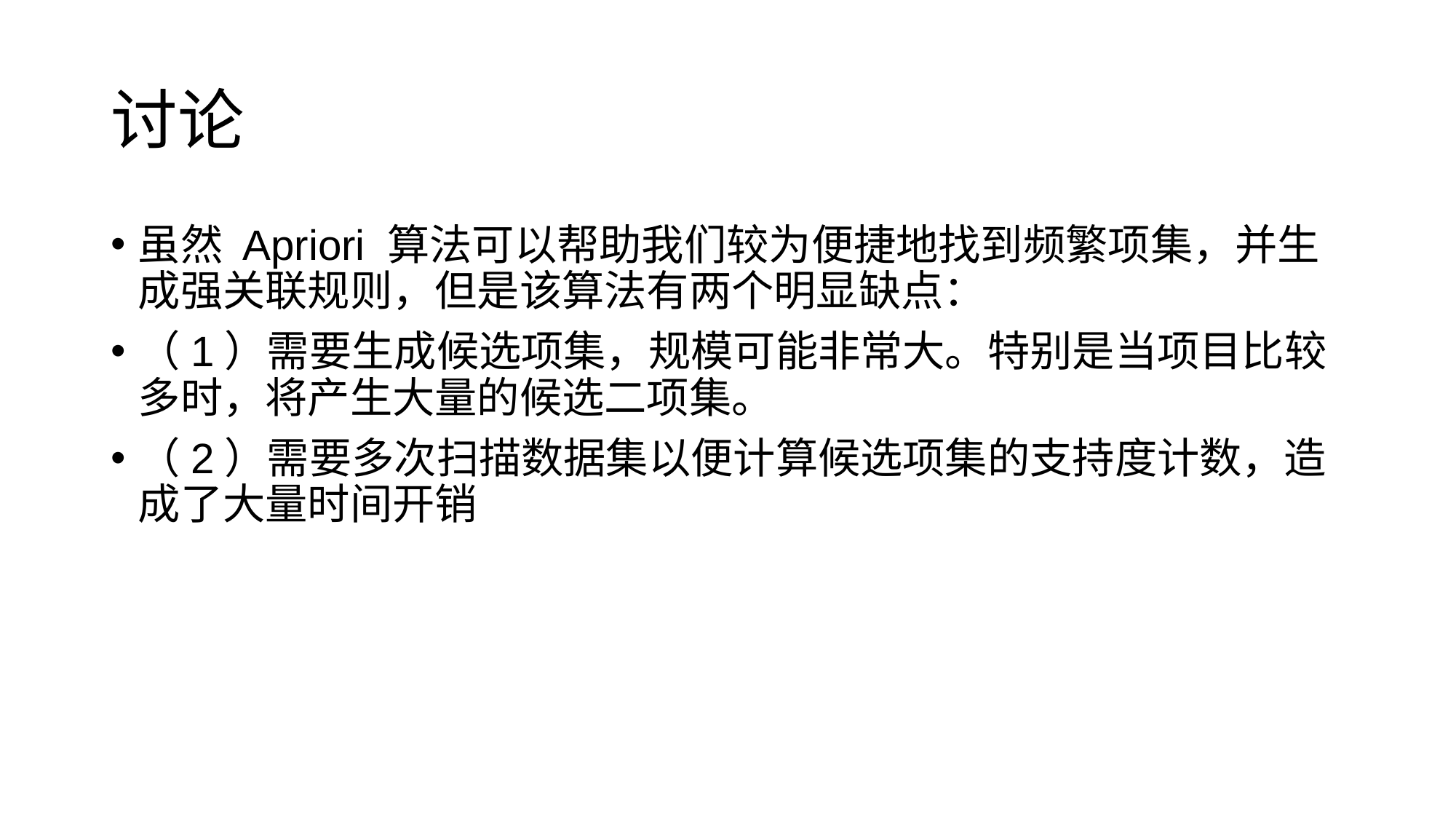

# 讨论
虽然 Apriori 算法可以帮助我们较为便捷地找到频繁项集，并生成强关联规则，但是该算法有两个明显缺点：
（1）需要生成候选项集，规模可能非常大。特别是当项目比较多时，将产生大量的候选二项集。
（2）需要多次扫描数据集以便计算候选项集的支持度计数，造成了大量时间开销